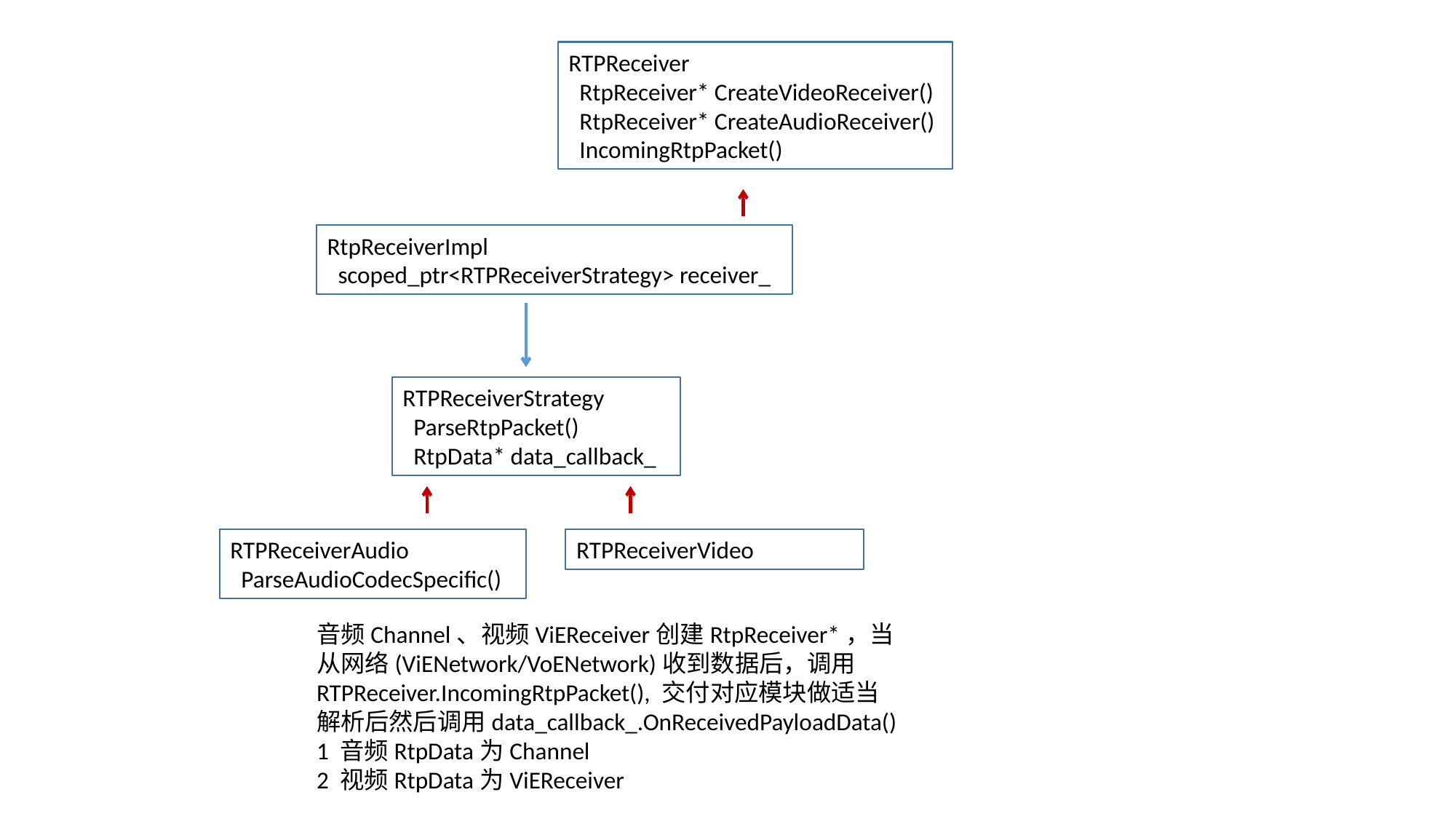

RTPReceiver
  RtpReceiver* CreateVideoReceiver()
  RtpReceiver* CreateAudioReceiver()
  IncomingRtpPacket()
RtpReceiverImpl
  scoped_ptr<RTPReceiverStrategy> receiver_
RTPReceiverStrategy
  ParseRtpPacket()
  RtpData* data_callback_
RTPReceiverAudio
  ParseAudioCodecSpecific()
RTPReceiverVideo
音频Channel、视频ViEReceiver创建RtpReceiver*，当
从网络(ViENetwork/VoENetwork)收到数据后，调用RTPReceiver.IncomingRtpPacket(), 交付对应模块做适当解析后然后调用data_callback_.OnReceivedPayloadData()
1 音频RtpData为Channel
2 视频RtpData为ViEReceiver